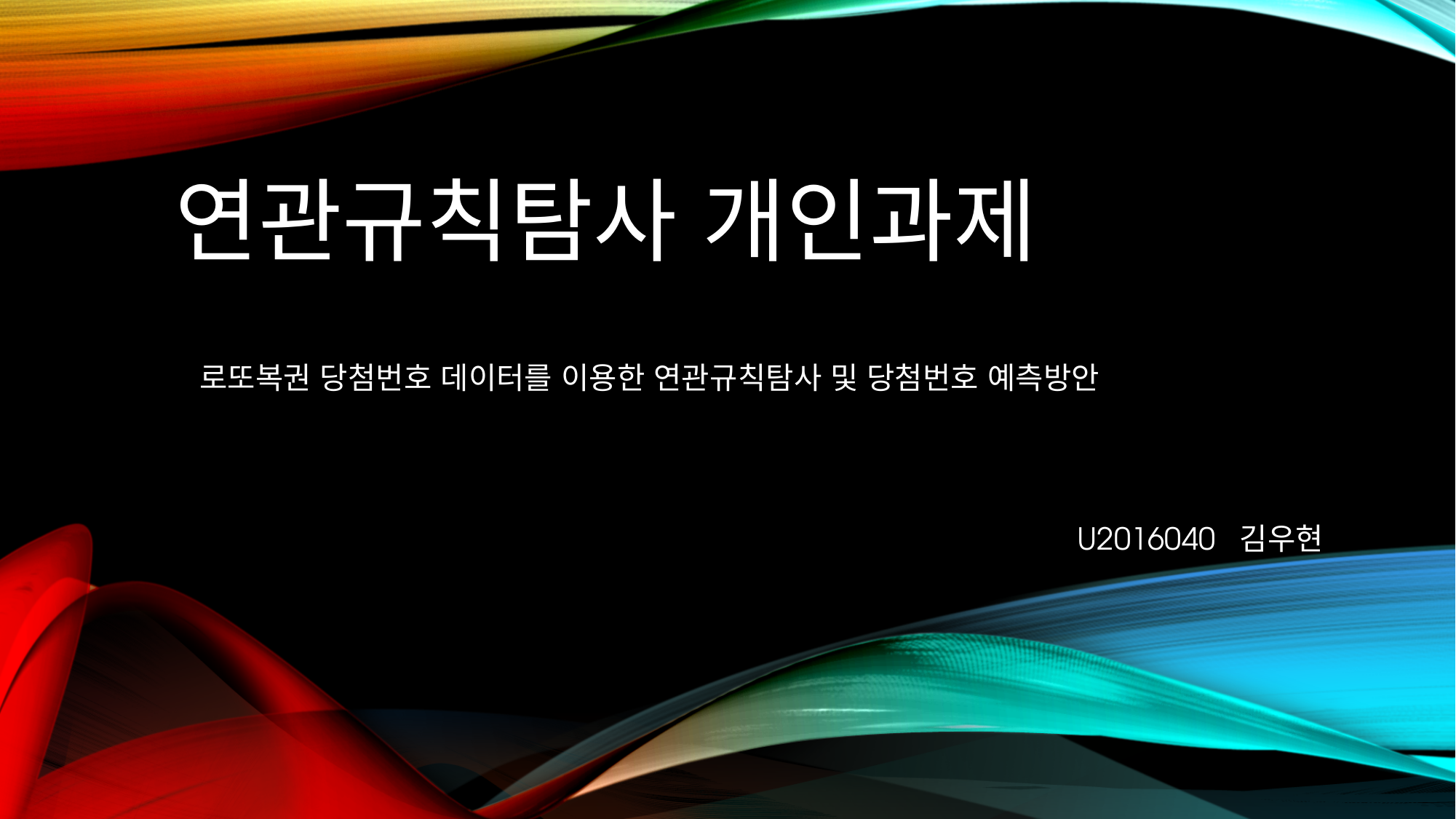

# 연관규칙탐사 개인과제
로또복권 당첨번호 데이터를 이용한 연관규칙탐사 및 당첨번호 예측방안
U2016040  김우현